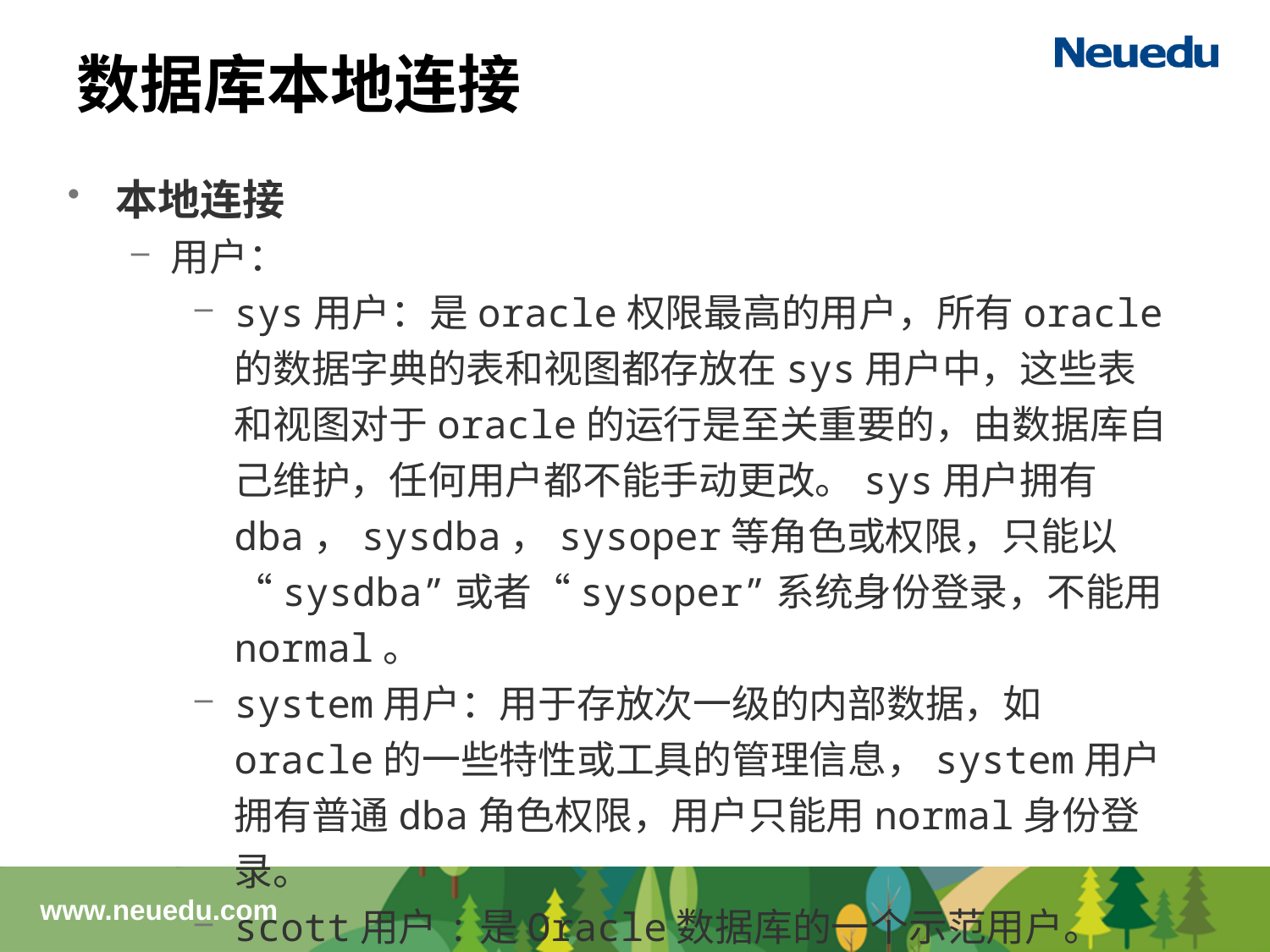

# 数据库本地连接
本地连接
用户：
sys用户：是oracle权限最高的用户，所有oracle的数据字典的表和视图都存放在sys用户中，这些表和视图对于oracle的运行是至关重要的，由数据库自己维护，任何用户都不能手动更改。sys用户拥有dba，sysdba，sysoper等角色或权限，只能以“sysdba”或者“sysoper”系统身份登录，不能用normal。
system用户：用于存放次一级的内部数据，如oracle的一些特性或工具的管理信息，system用户拥有普通dba角色权限，用户只能用normal身份登录。
scott用户:是Oracle数据库的一个示范用户。